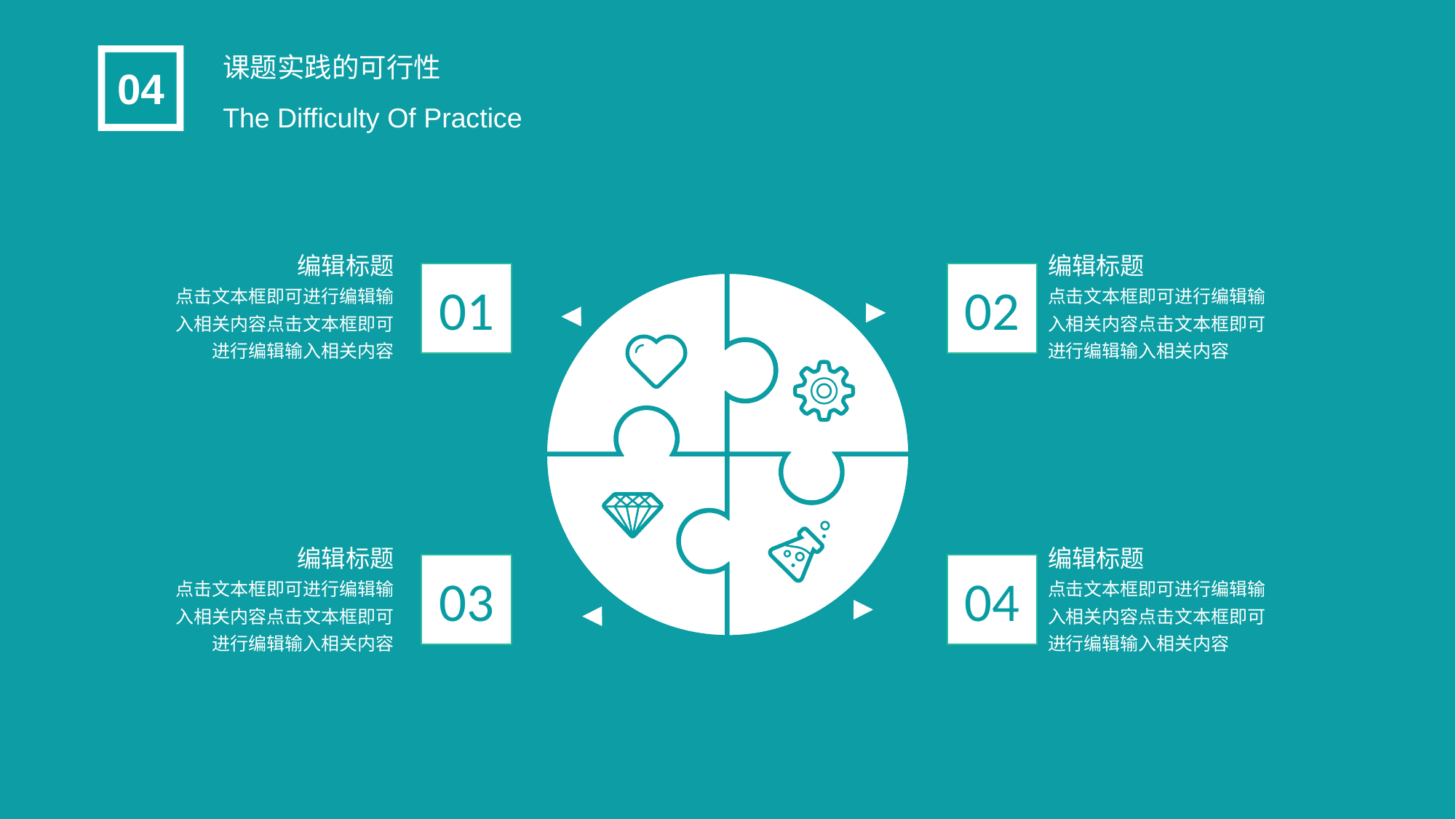

课题实践的可行性

04
The Difficulty Of Practice
编辑标题
编辑标题
01
02

点击文本框即可进行编辑输入相关内容点击文本框即可进行编辑输入相关内容
点击文本框即可进行编辑输入相关内容点击文本框即可进行编辑输入相关内容

编辑标题
编辑标题
03
04
点击文本框即可进行编辑输入相关内容点击文本框即可进行编辑输入相关内容
点击文本框即可进行编辑输入相关内容点击文本框即可进行编辑输入相关内容